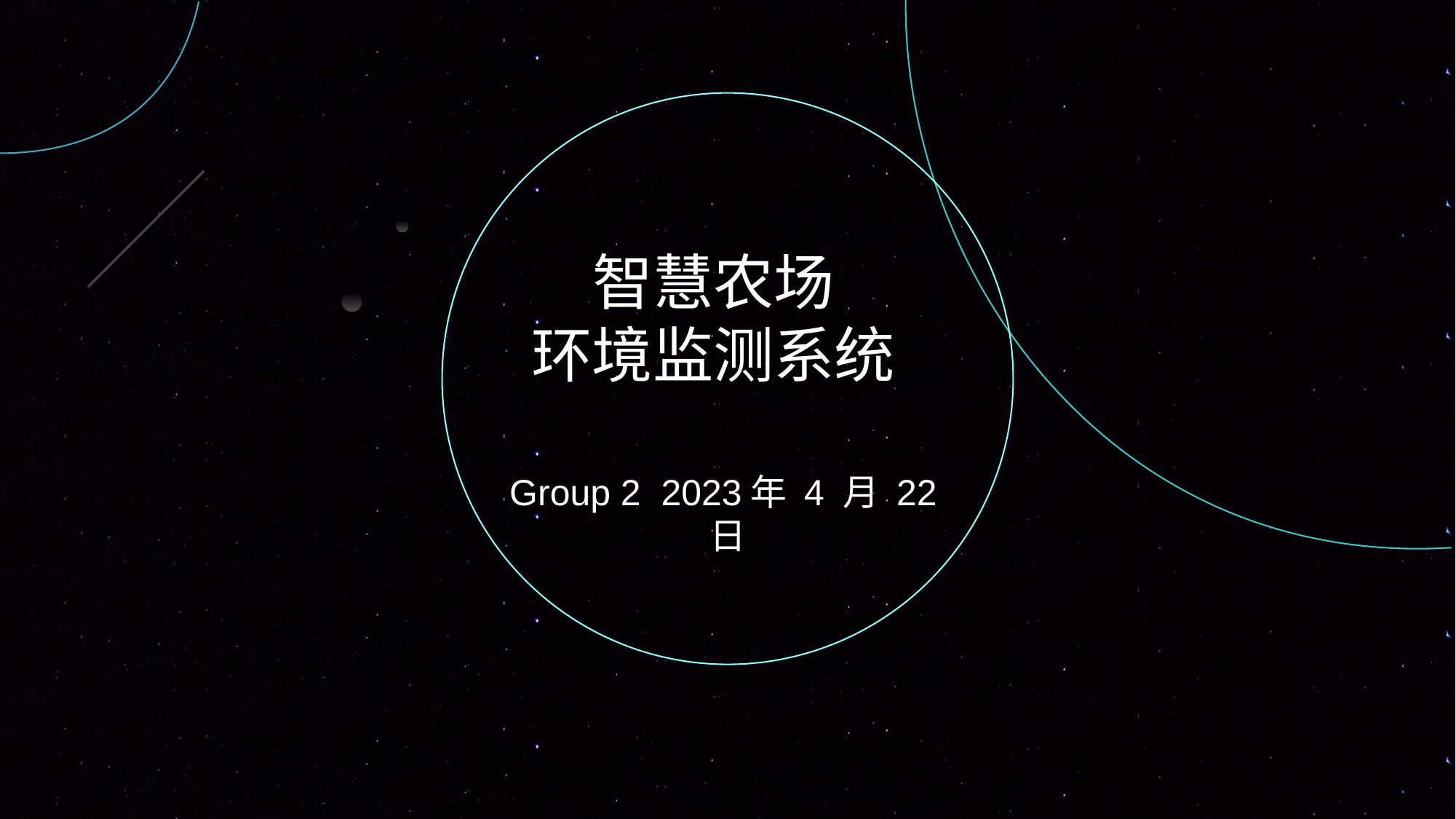

智慧农场
环境监测系统
Group 2  2023年 4 月 22日